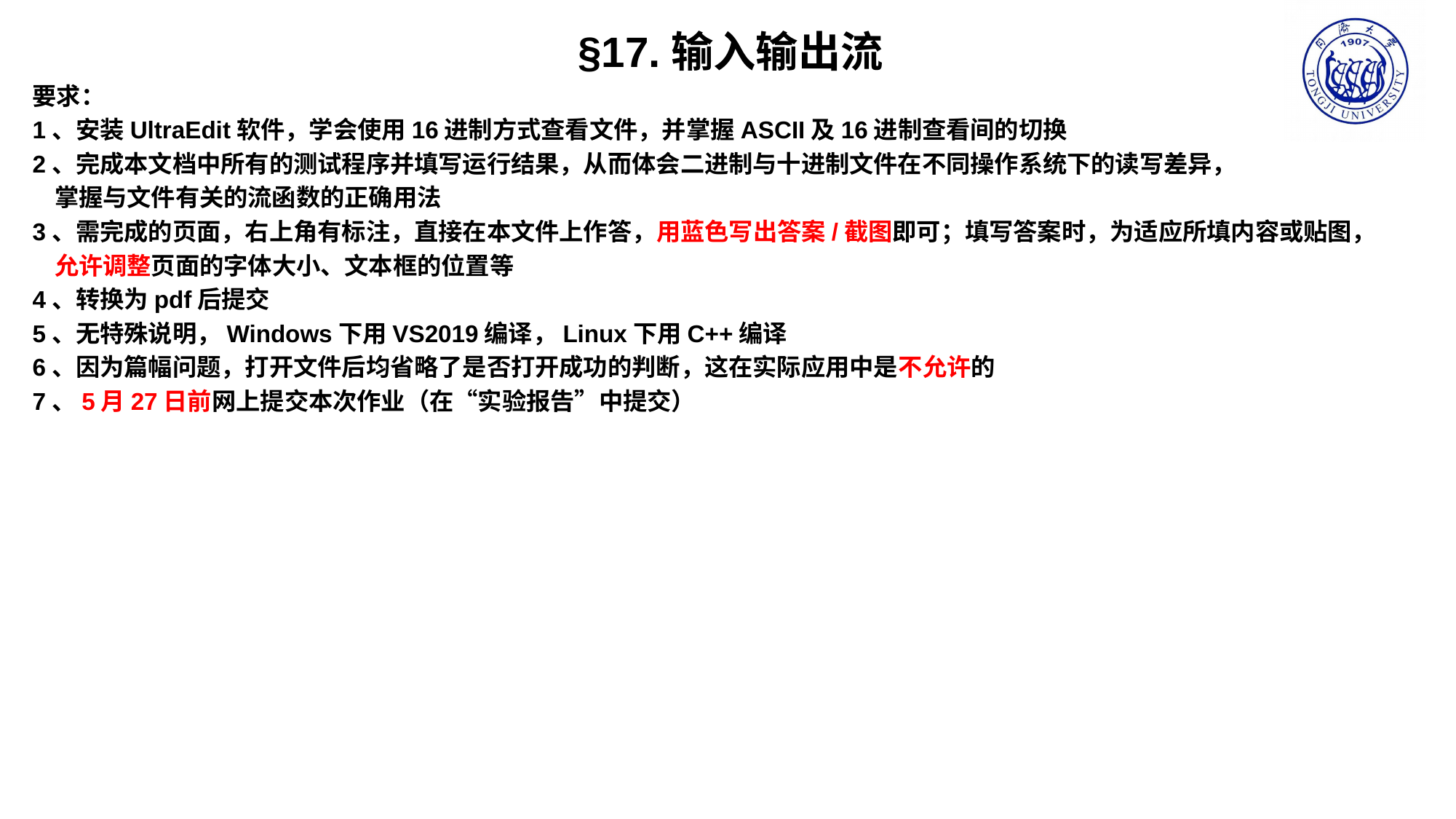

§17.输入输出流
要求：
1、安装UltraEdit软件，学会使用16进制方式查看文件，并掌握ASCII及16进制查看间的切换
2、完成本文档中所有的测试程序并填写运行结果，从而体会二进制与十进制文件在不同操作系统下的读写差异，
   掌握与文件有关的流函数的正确用法
3、需完成的页面，右上角有标注，直接在本文件上作答，用蓝色写出答案/截图即可；填写答案时，为适应所填内容或贴图，
   允许调整页面的字体大小、文本框的位置等
4、转换为pdf后提交
5、无特殊说明，Windows下用VS2019编译，Linux下用C++编译
6、因为篇幅问题，打开文件后均省略了是否打开成功的判断，这在实际应用中是不允许的
7、5月27日前网上提交本次作业（在“实验报告”中提交）